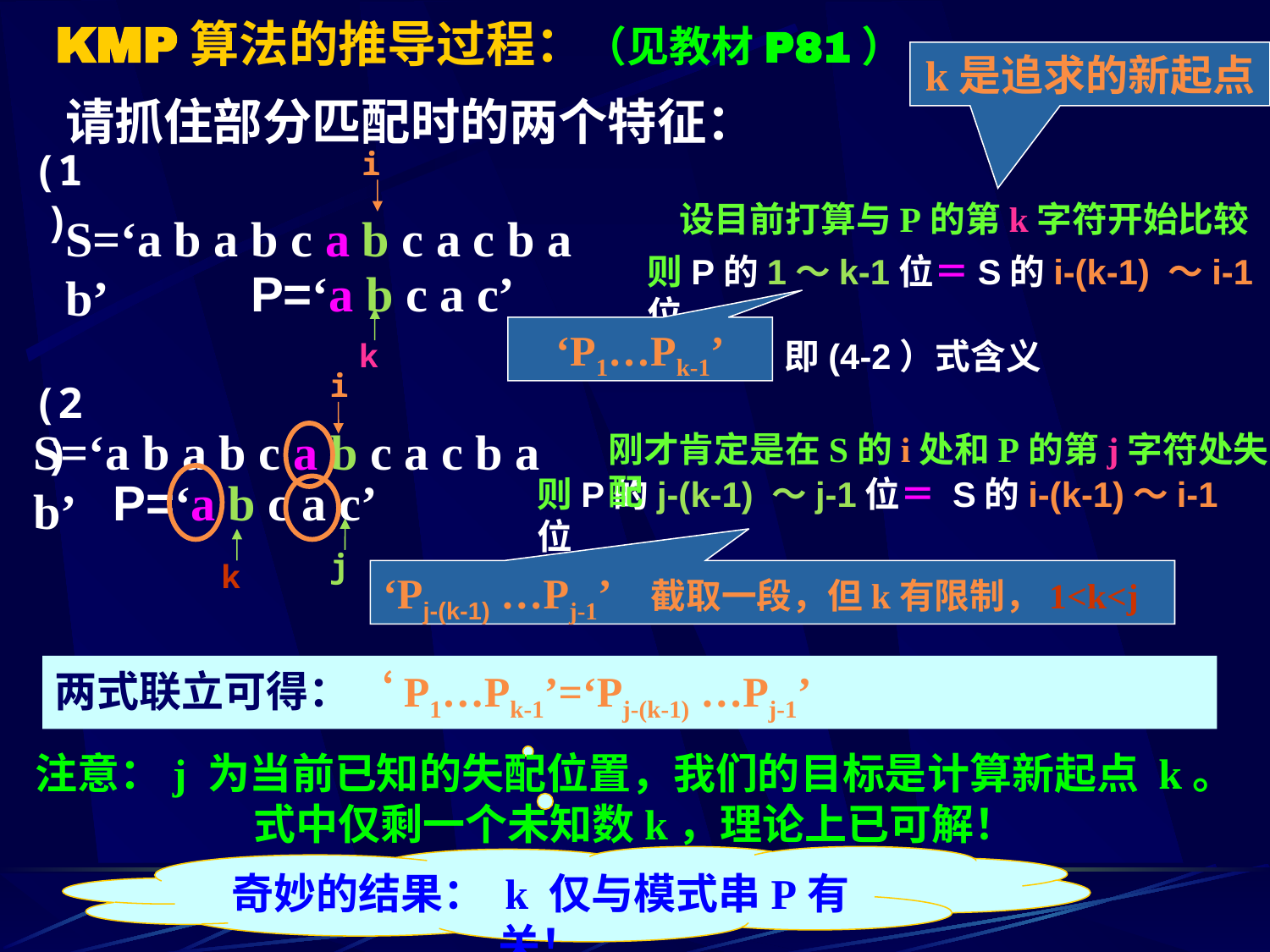

# KMP算法的推导过程：（见教材P81）
k是追求的新起点
请抓住部分匹配时的两个特征：
(1)
i

S=‘a b a b c a b c a c b a b’
P=‘a b c a c’

k
设目前打算与P的第k字符开始比较
则P的1～k-1位＝S的i-(k-1) ～i-1位
                即(4-2）式含义
‘P1…Pk-1’
i

S=‘a b a b c a b c a c b a b’
P=‘a b c a c’

j

k
(2)
刚才肯定是在S的i处和P的第j字符处失配

则P的j-(k-1) ～j-1位＝ S的i-(k-1)～i-1位
                   即(4-3）式含义
‘Pj-(k-1) …Pj-1’   截取一段，但k有限制，1<k<j
两式联立可得：‘P1…Pk-1’=‘Pj-(k-1) …Pj-1’
注意：j 为当前已知的失配位置，我们的目标是计算新起点 k。
式中仅剩一个未知数k，理论上已可解！
奇妙的结果： k 仅与模式串P有关！